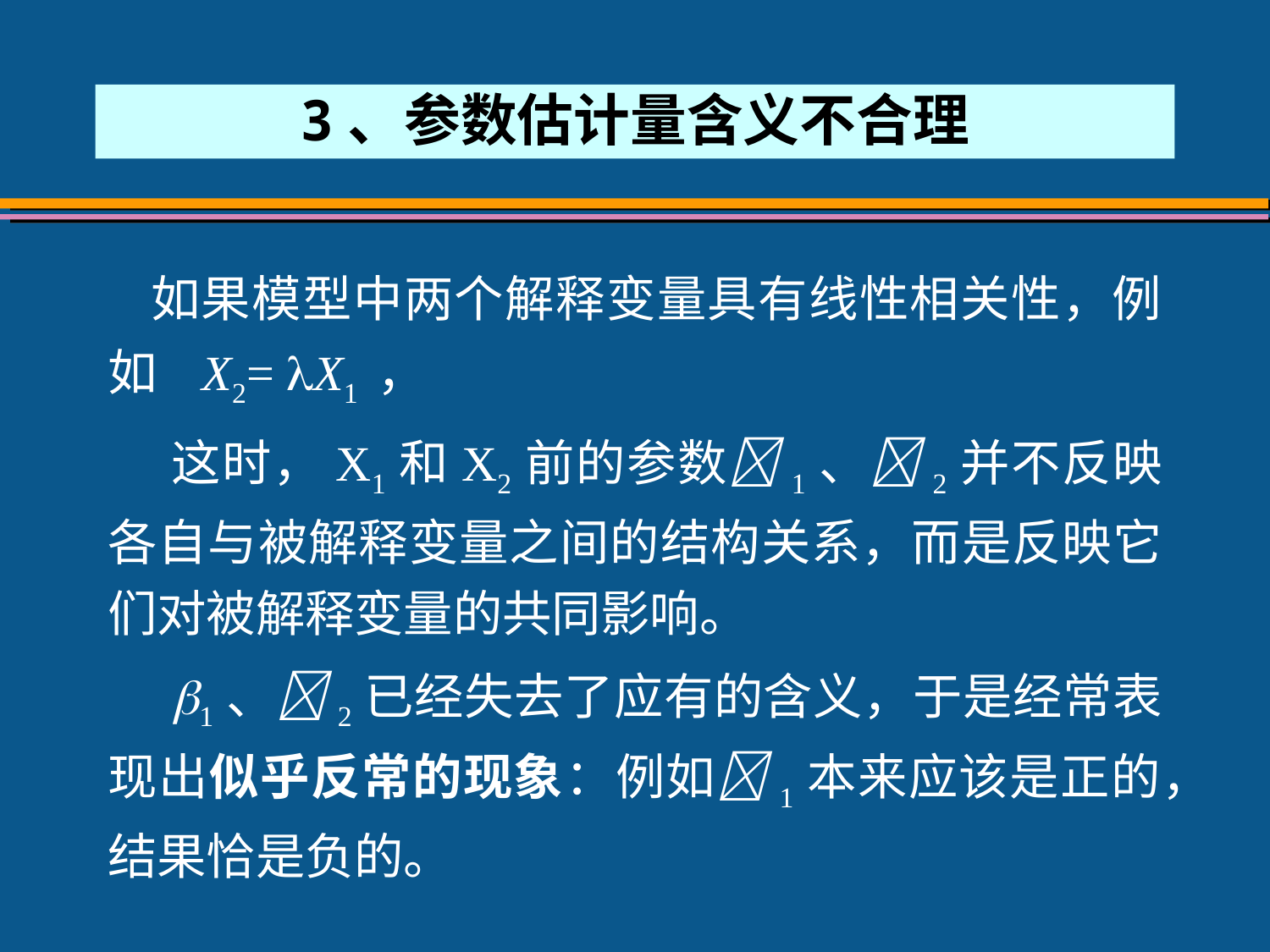

# 3、参数估计量含义不合理
  如果模型中两个解释变量具有线性相关性，例如   X2= λX1 ，
    这时，X1和X2前的参数β1、β2并不反映各自与被解释变量之间的结构关系，而是反映它们对被解释变量的共同影响。
     β1、β2已经失去了应有的含义，于是经常表现出似乎反常的现象：例如β1本来应该是正的，结果恰是负的。